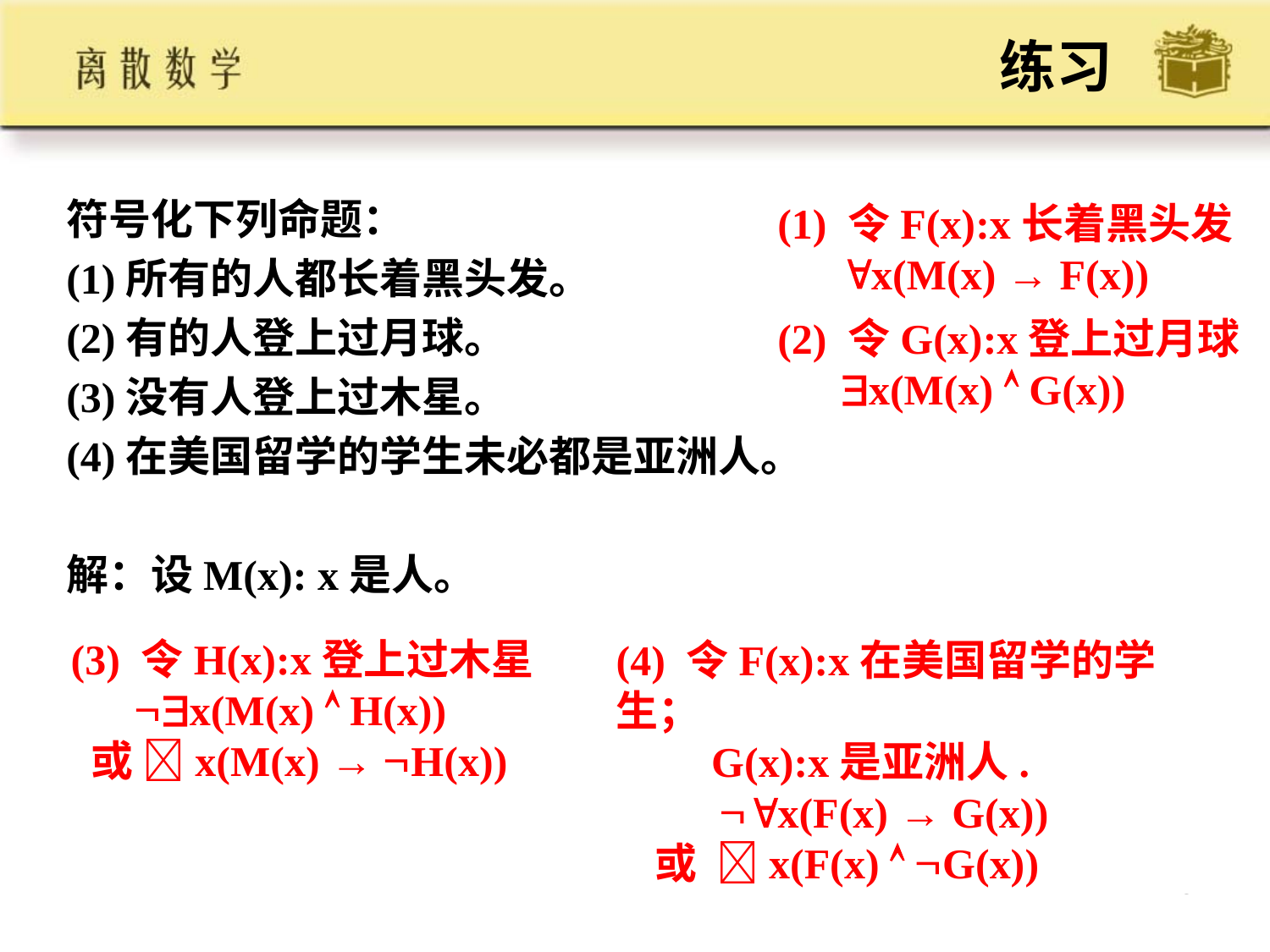

# 练习
符号化下列命题：
(1)所有的人都长着黑头发。
(2)有的人登上过月球。
(3)没有人登上过木星。
(4)在美国留学的学生未必都是亚洲人。

解：设M(x): x是人。

(1) 令F(x):x长着黑头发
      ∀x(M(x) → F(x))
(2) 令G(x):x登上过月球
      ∃x(M(x) ∧ G(x))
(3) 令H(x):x登上过木星
      ¬∃x(M(x) ∧ H(x))
 或 ∀x(M(x) → ¬H(x))
(4) 令F(x):x在美国留学的学生；
         G(x):x是亚洲人.
       ¬∀x(F(x) → G(x))
   或  ∃x(F(x) ∧ ¬G(x))
28